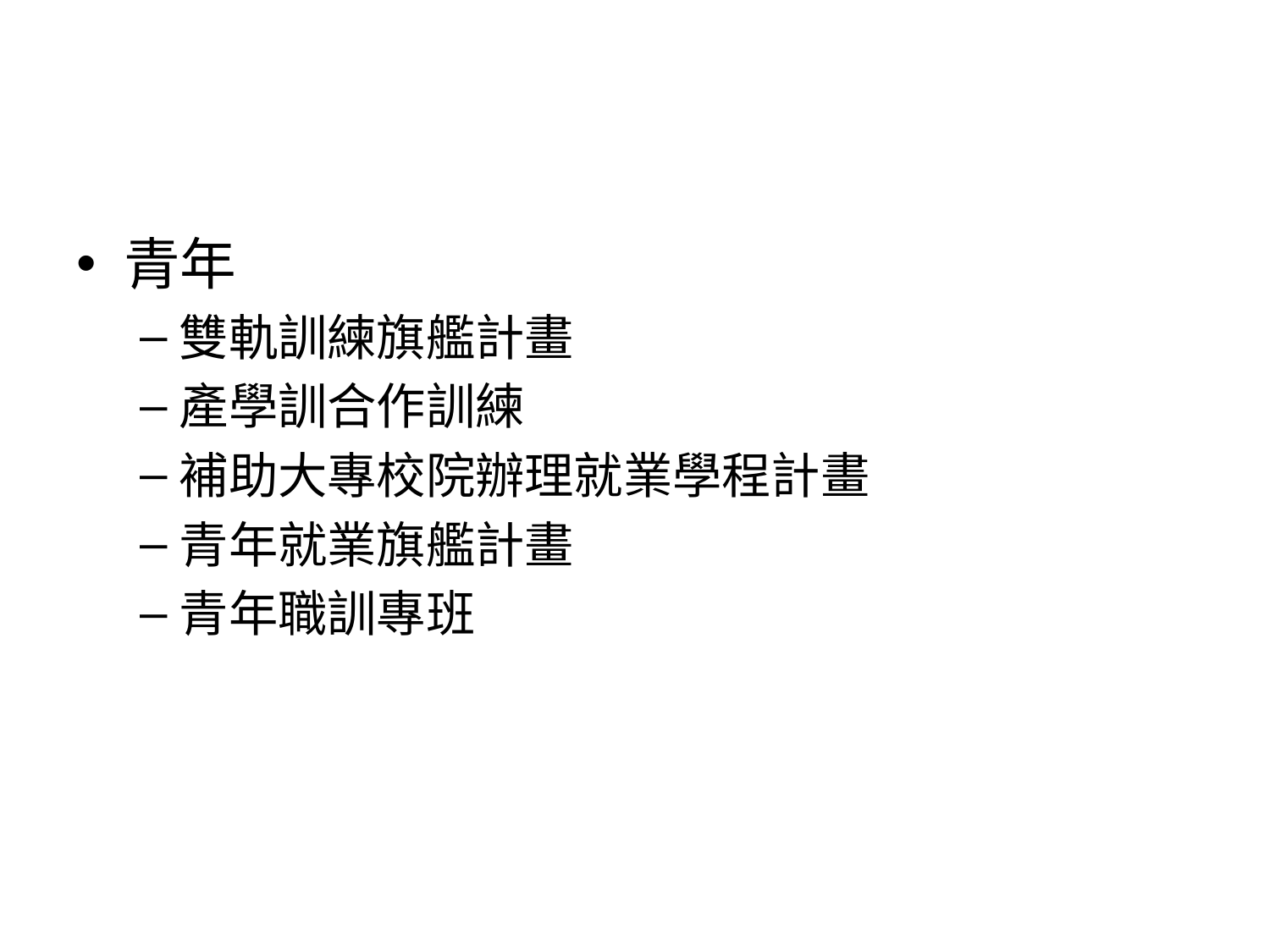

#
青年
雙軌訓練旗艦計畫
產學訓合作訓練
補助大專校院辦理就業學程計畫
青年就業旗艦計畫
青年職訓專班